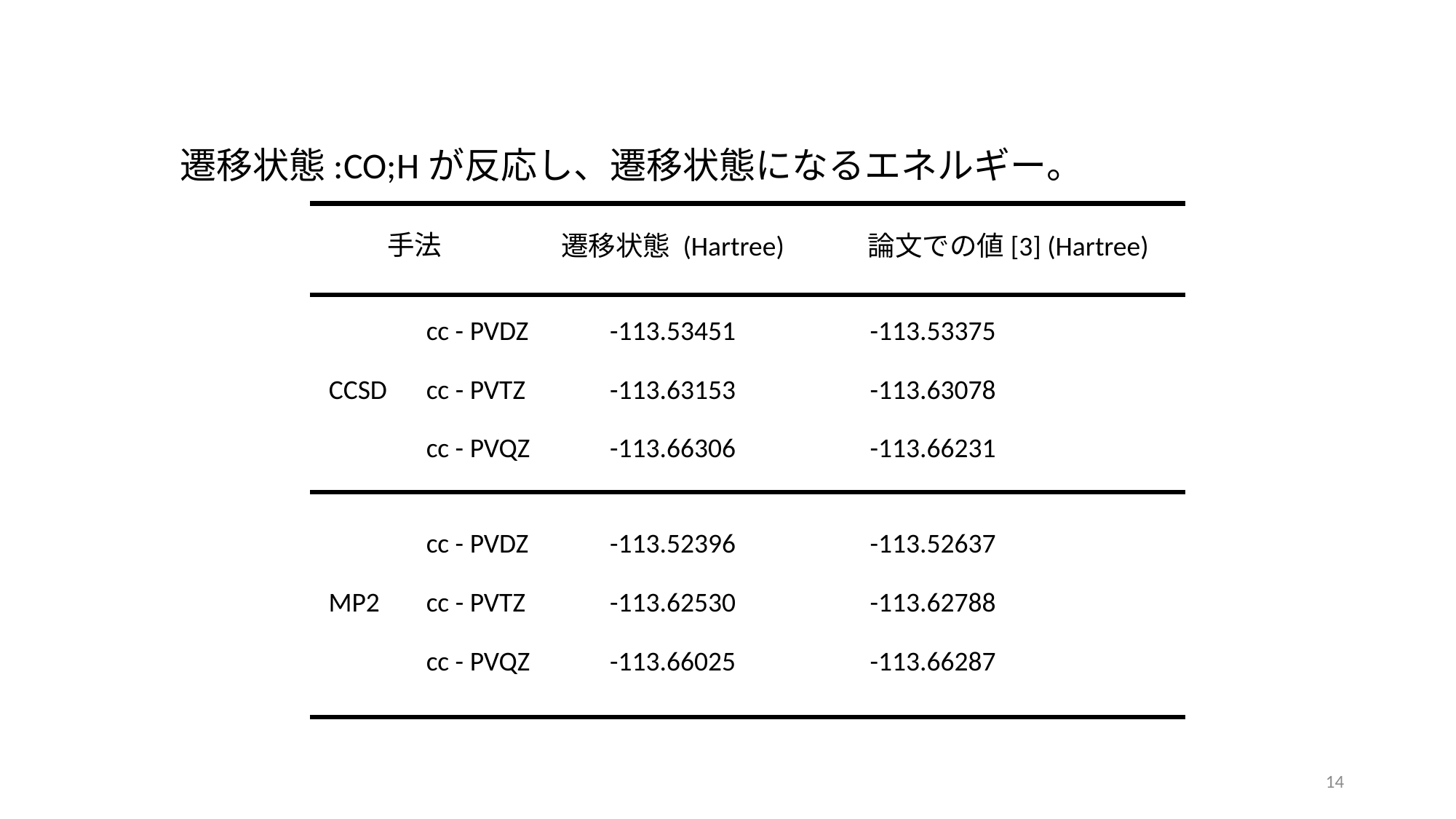

遷移状態:CO;Hが反応し、遷移状態になるエネルギー。
手法
論文での値[3] (Hartree)
遷移状態 (Hartree)
cc - PVDZ
-113.53451
-113.53375
CCSD
cc - PVTZ
-113.63153
-113.63078
cc - PVQZ
-113.66306
-113.66231
cc - PVDZ
-113.52396
-113.52637
MP2
cc - PVTZ
-113.62530
-113.62788
cc - PVQZ
-113.66025
-113.66287
14